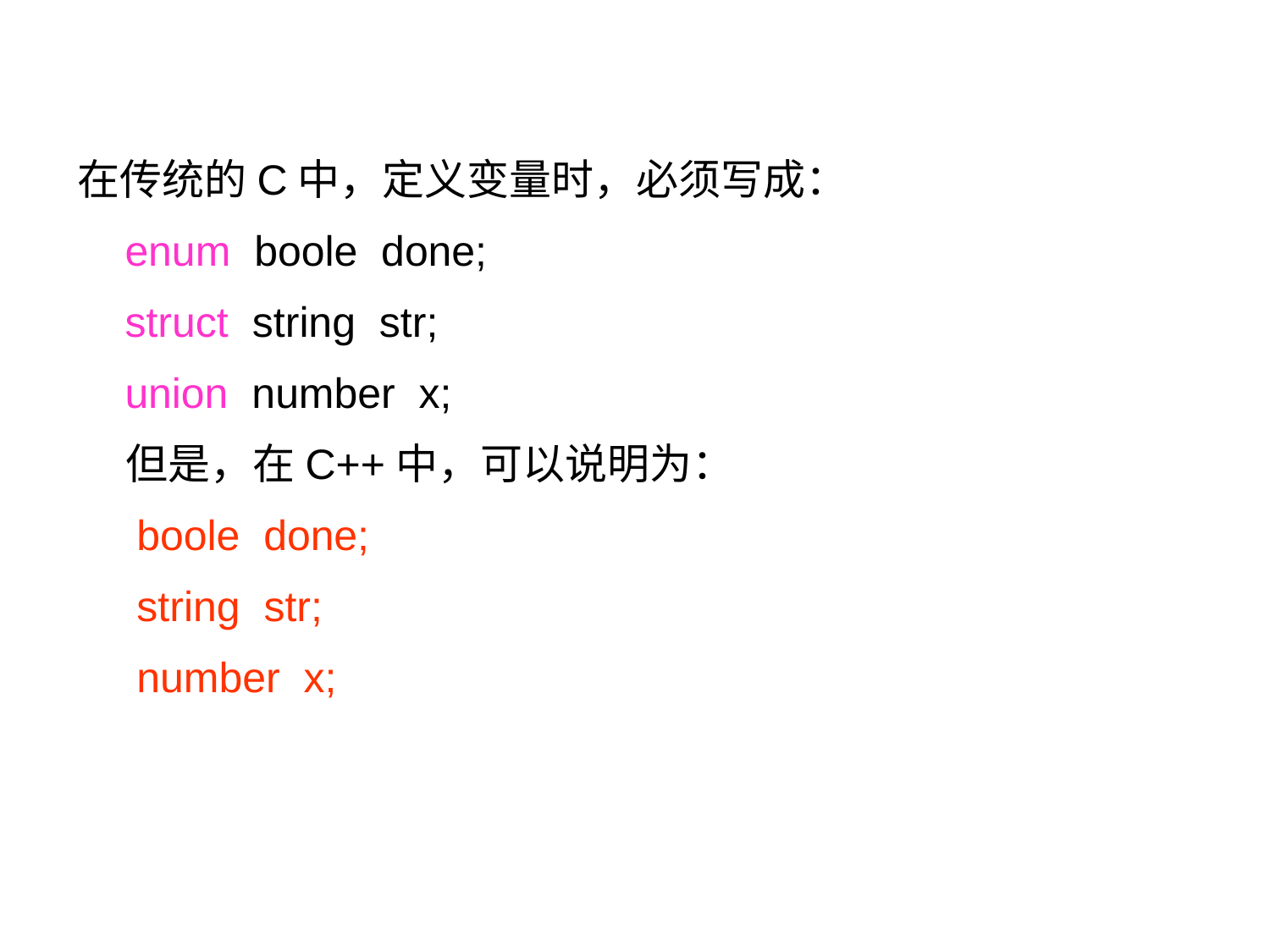

在传统的C中，定义变量时，必须写成：
    enum  boole  done;
    struct  string  str;
    union  number  x;
    但是，在C++中，可以说明为：
     boole  done;
     string  str;
     number  x;